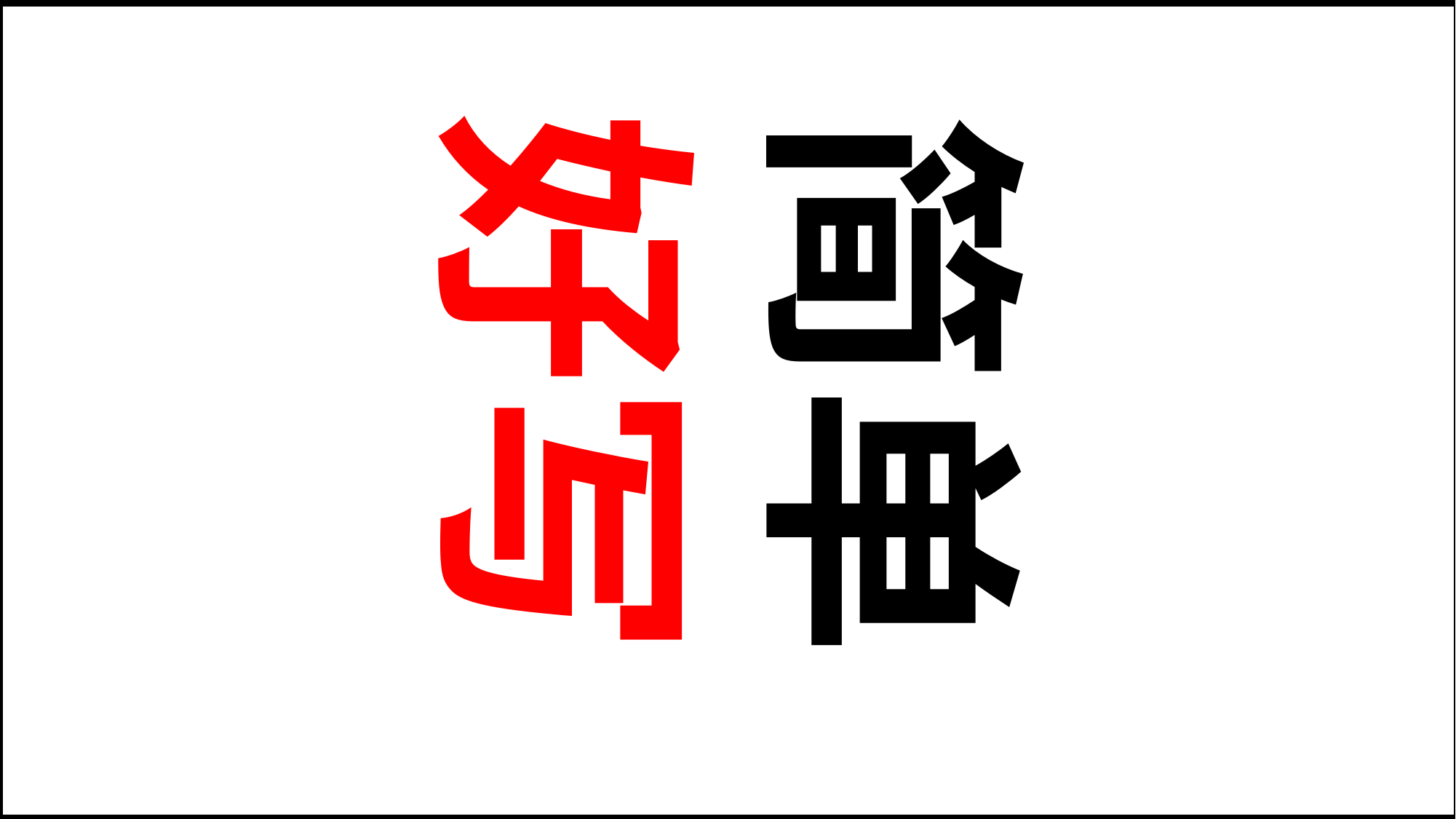

|  |
| --- |
|  |
| --- |
简单
好写